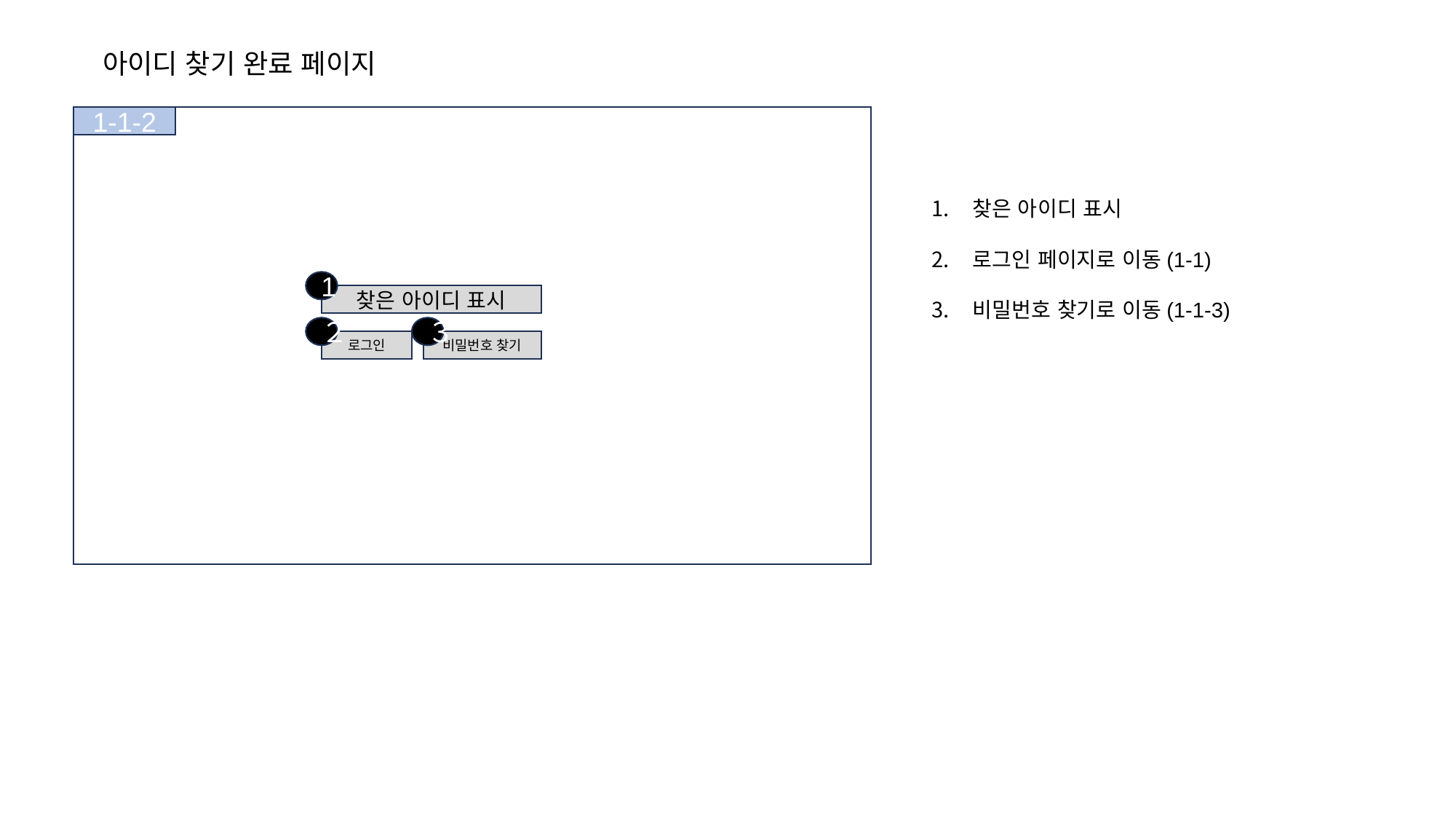

아이디 찾기 완료 페이지

1-1-2
찾은 아이디 표시

로그인 페이지로 이동(1-1)

비밀번호 찾기로 이동(1-1-3)
1
찾은 아이디 표시
２
３
로그인
비밀번호 찾기